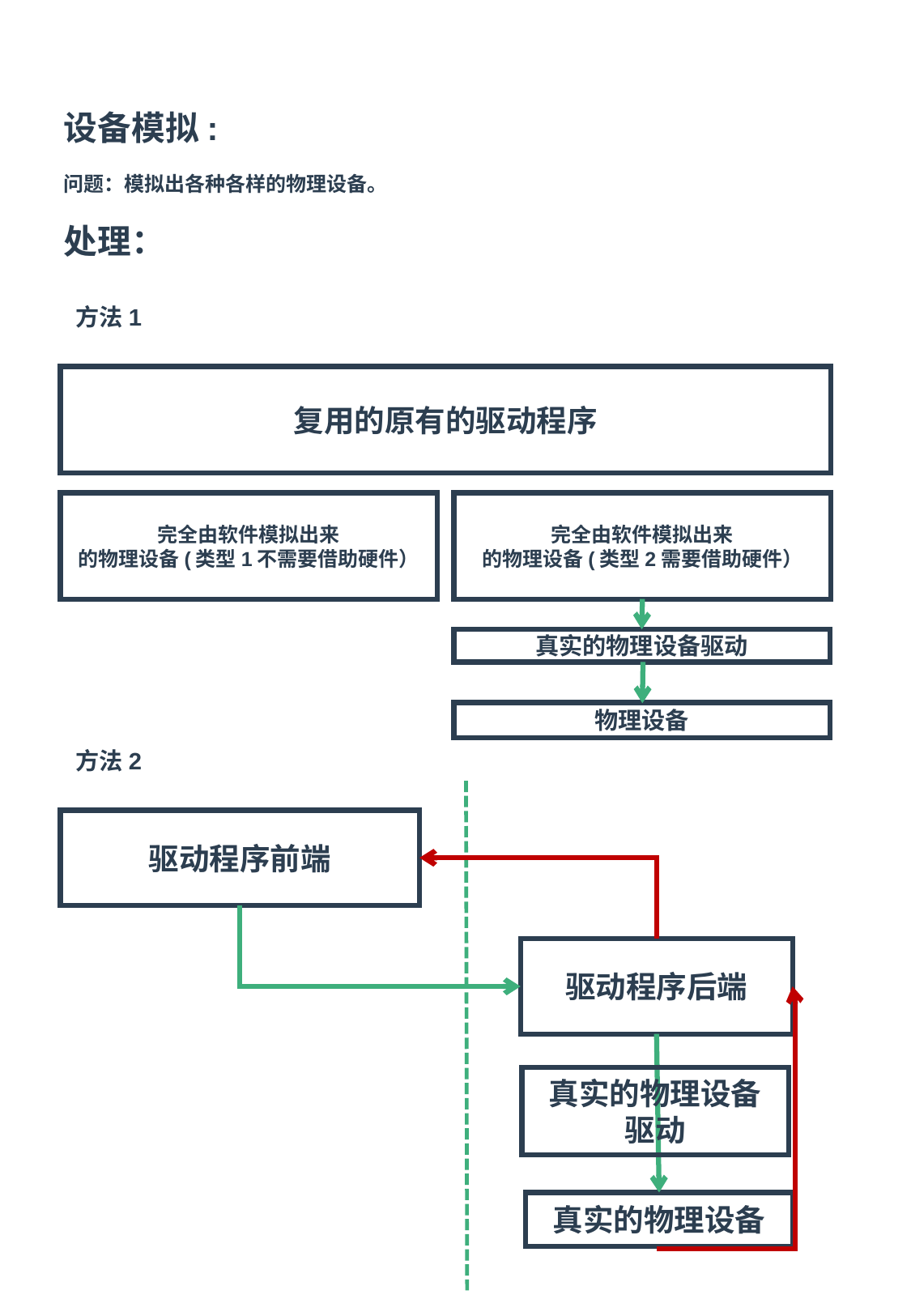

设备模拟:

问题：模拟出各种各样的物理设备。

处理：
方法1
复用的原有的驱动程序
完全由软件模拟出来
的物理设备(类型1不需要借助硬件）
完全由软件模拟出来
的物理设备(类型2需要借助硬件）
真实的物理设备驱动
物理设备
方法2
驱动程序前端
驱动程序后端
真实的物理设备驱动
真实的物理设备